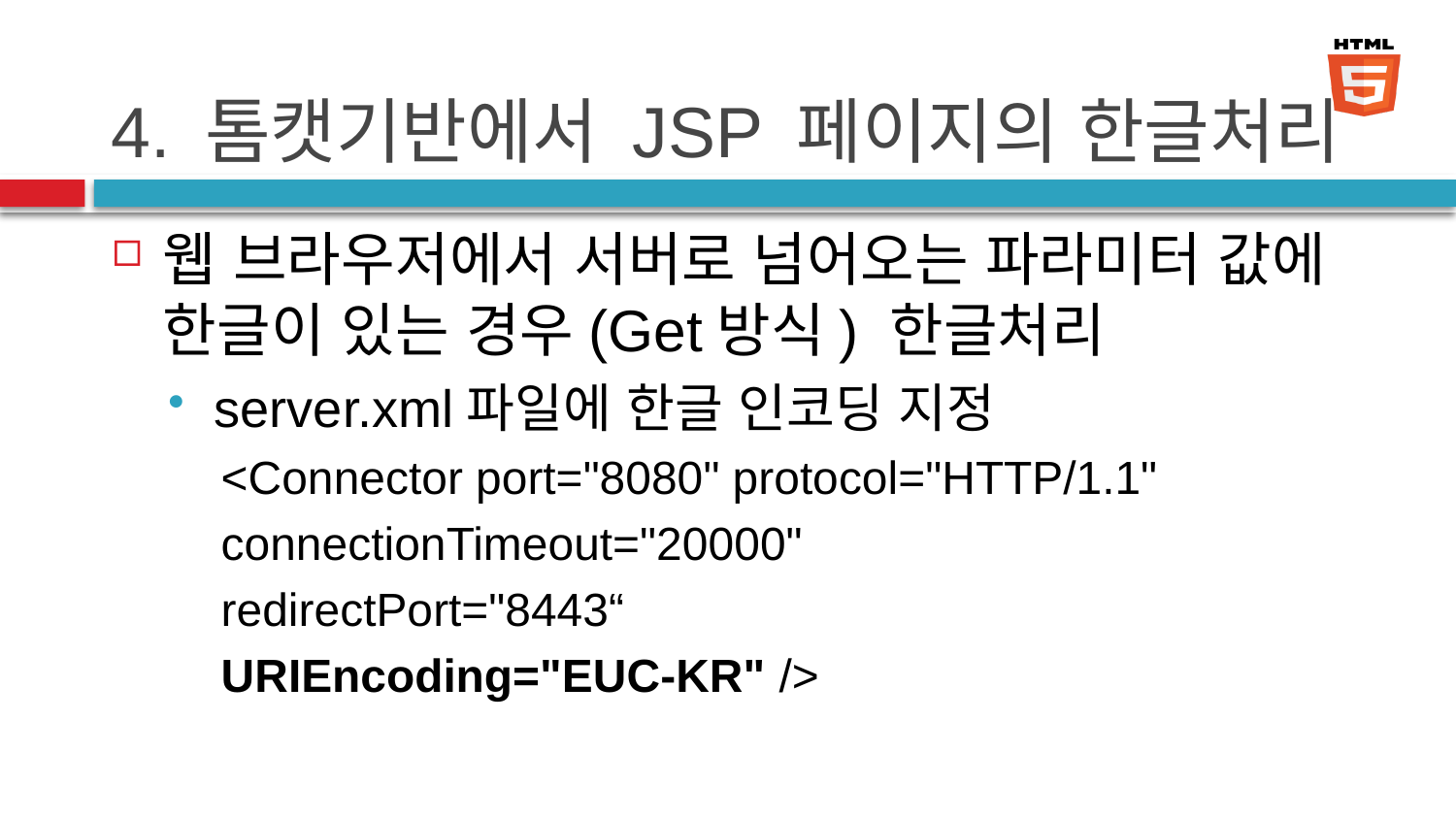

# 4. 톰캣기반에서 JSP 페이지의 한글처리
웹 브라우저에서 서버로 넘어오는 파라미터 값에 한글이 있는 경우(Get방식) 한글처리
server.xml파일에 한글 인코딩 지정
<Connector port="8080" protocol="HTTP/1.1"
connectionTimeout="20000"
redirectPort="8443“
URIEncoding="EUC-KR" />